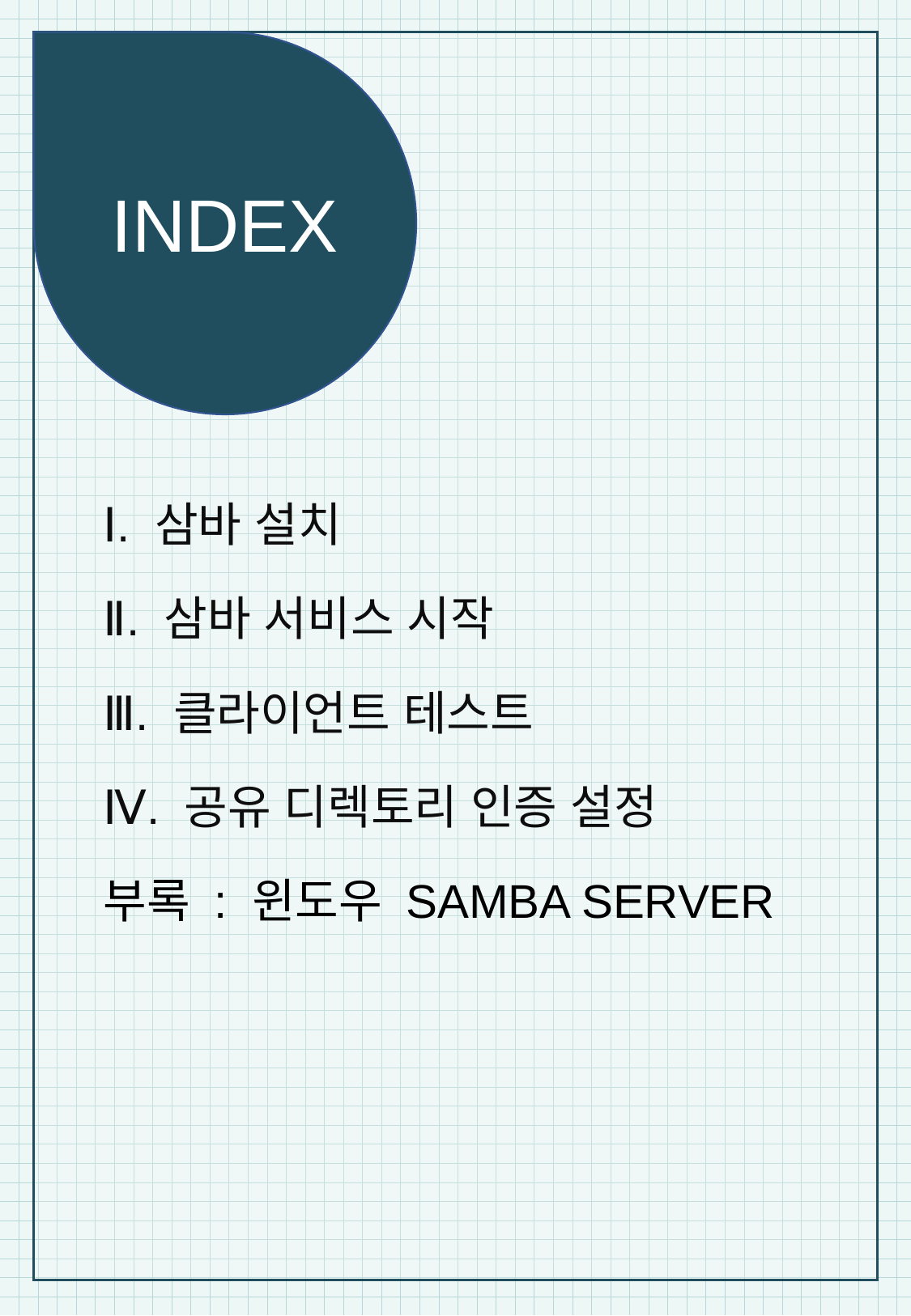

INDEX

Ⅰ. 삼바 설치

Ⅱ. 삼바 서비스 시작

Ⅲ. 클라이언트 테스트

Ⅳ. 공유 디렉토리 인증 설정

부록 : 윈도우 SAMBA SERVER